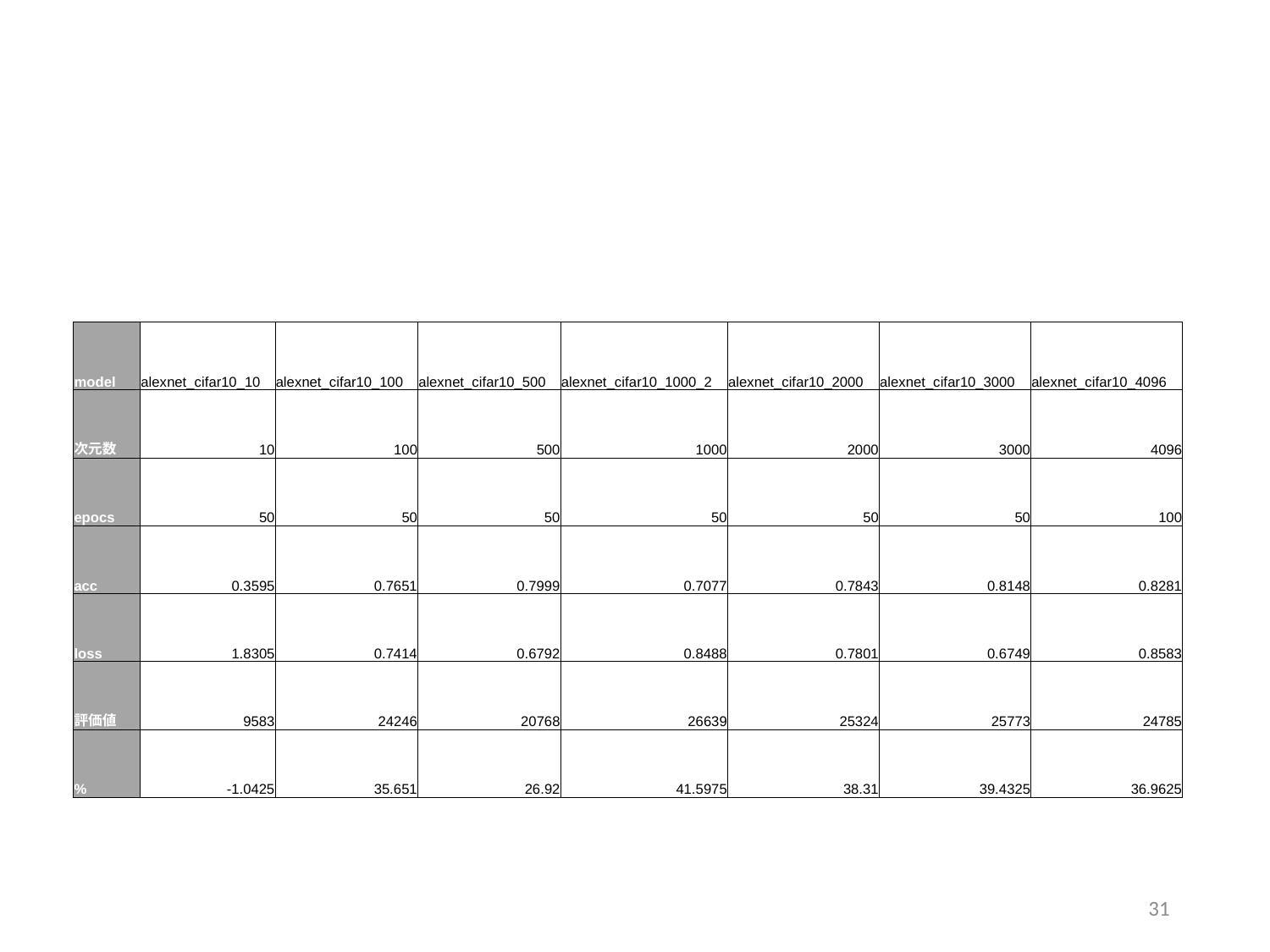

#
| model | alexnet\_cifar10\_10 | alexnet\_cifar10\_100 | alexnet\_cifar10\_500 | alexnet\_cifar10\_1000\_2 | alexnet\_cifar10\_2000 | alexnet\_cifar10\_3000 | alexnet\_cifar10\_4096 |
| --- | --- | --- | --- | --- | --- | --- | --- |
| 次元数 | 10 | 100 | 500 | 1000 | 2000 | 3000 | 4096 |
| epocs | 50 | 50 | 50 | 50 | 50 | 50 | 100 |
| acc | 0.3595 | 0.7651 | 0.7999 | 0.7077 | 0.7843 | 0.8148 | 0.8281 |
| loss | 1.8305 | 0.7414 | 0.6792 | 0.8488 | 0.7801 | 0.6749 | 0.8583 |
| 評価値 | 9583 | 24246 | 20768 | 26639 | 25324 | 25773 | 24785 |
| % | -1.0425 | 35.651 | 26.92 | 41.5975 | 38.31 | 39.4325 | 36.9625 |
31